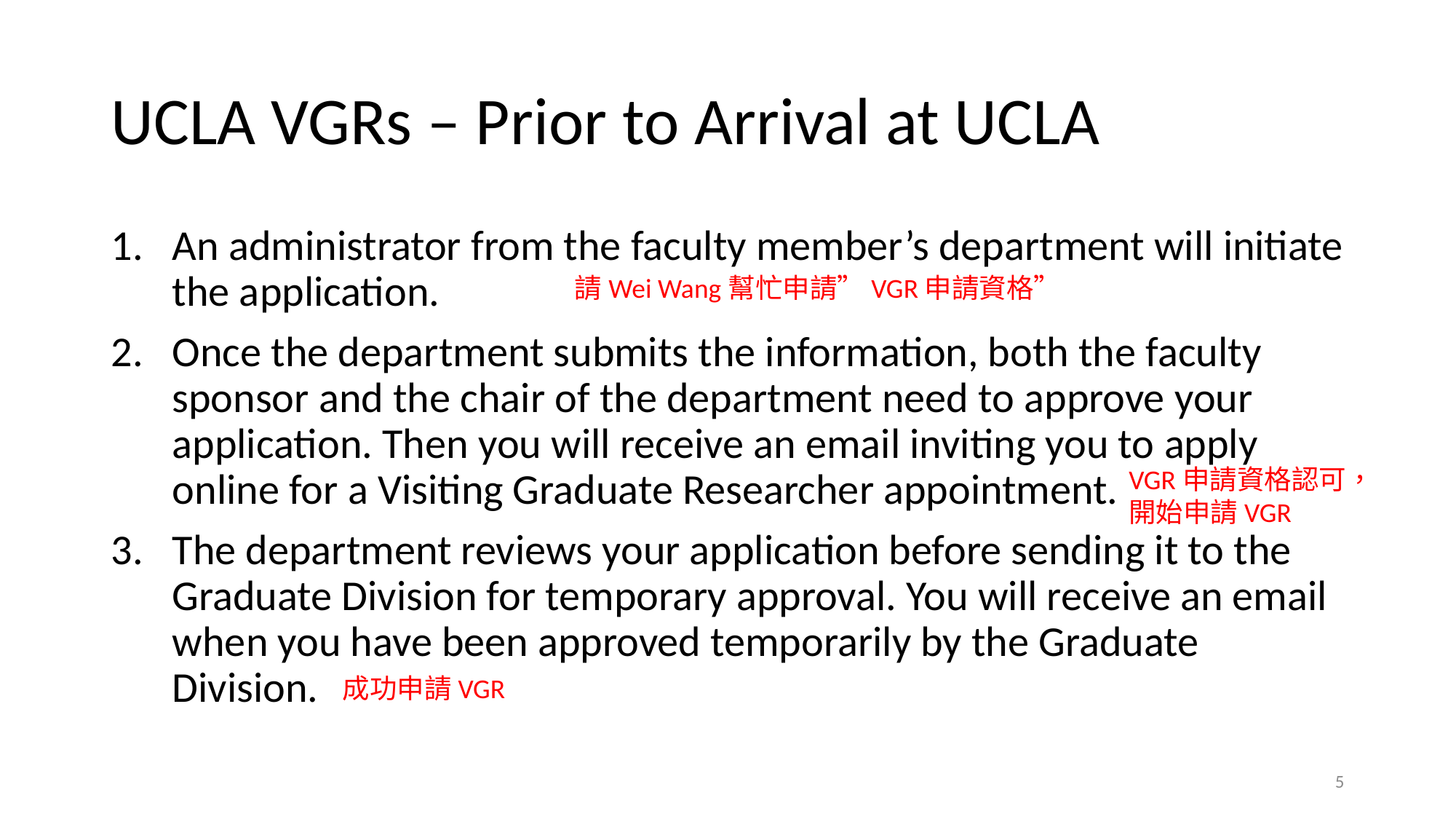

# UCLA VGRs – Prior to Arrival at UCLA
An administrator from the faculty member’s department will initiate the application.
Once the department submits the information, both the faculty sponsor and the chair of the department need to approve your application. Then you will receive an email inviting you to apply online for a Visiting Graduate Researcher appointment.
The department reviews your application before sending it to the Graduate Division for temporary approval. You will receive an email when you have been approved temporarily by the Graduate Division.
請Wei Wang幫忙申請”VGR申請資格”
VGR申請資格認可，
開始申請VGR
成功申請VGR
5